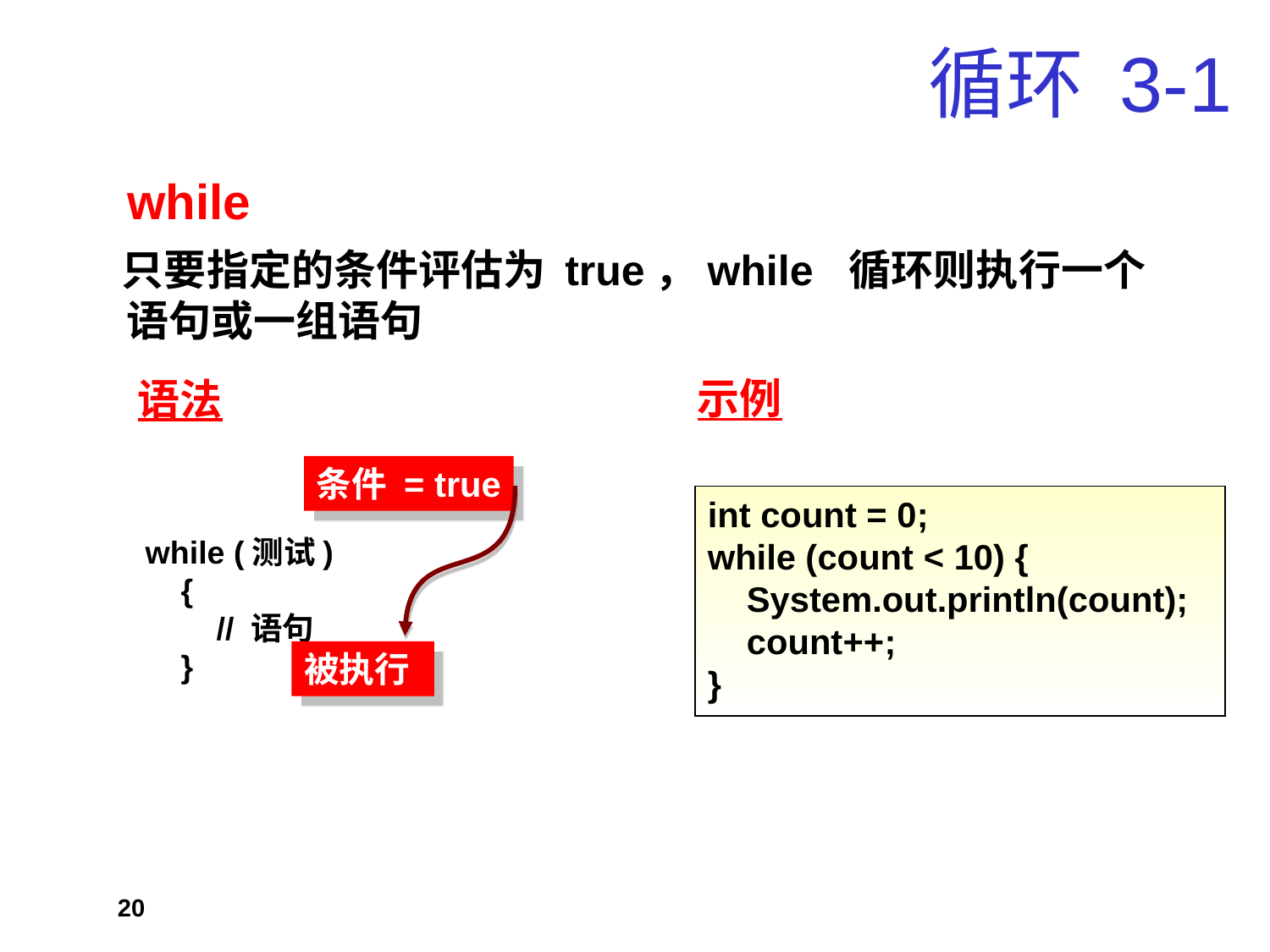

# 循环 3-1
while
  只要指定的条件评估为 true，while 循环则执行一个
  语句或一组语句
示例
语法
条件 = true
int count = 0;
while (count < 10) {
    System.out.println(count);
    count++;
}
while (测试)
    {
        // 语句
    }
被执行
20